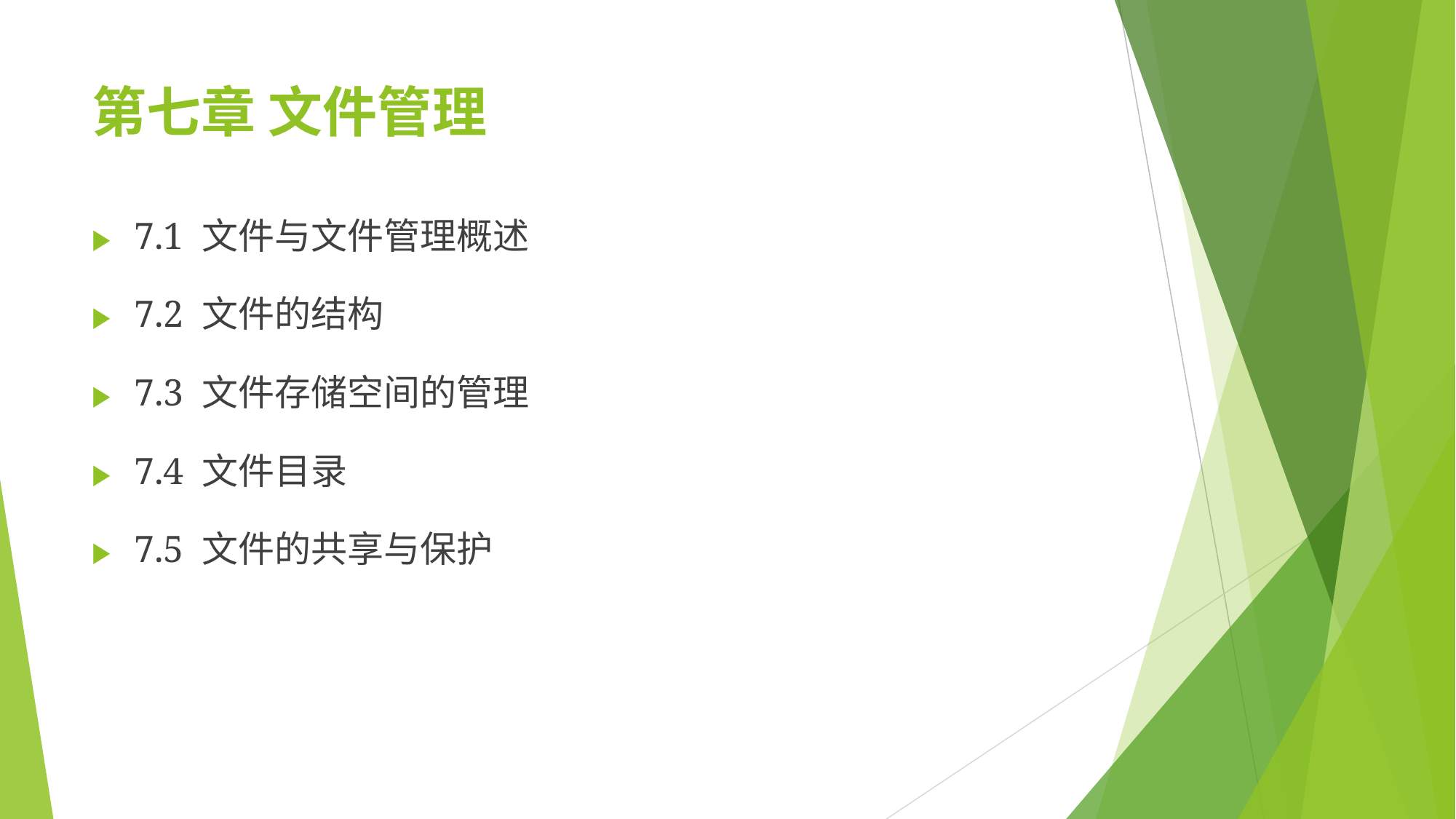

# 第七章 文件管理
▶	7.1 文件与文件管理概述

▶	7.2 文件的结构

▶	7.3 文件存储空间的管理

▶	7.4 文件目录

▶	7.5 文件的共享与保护